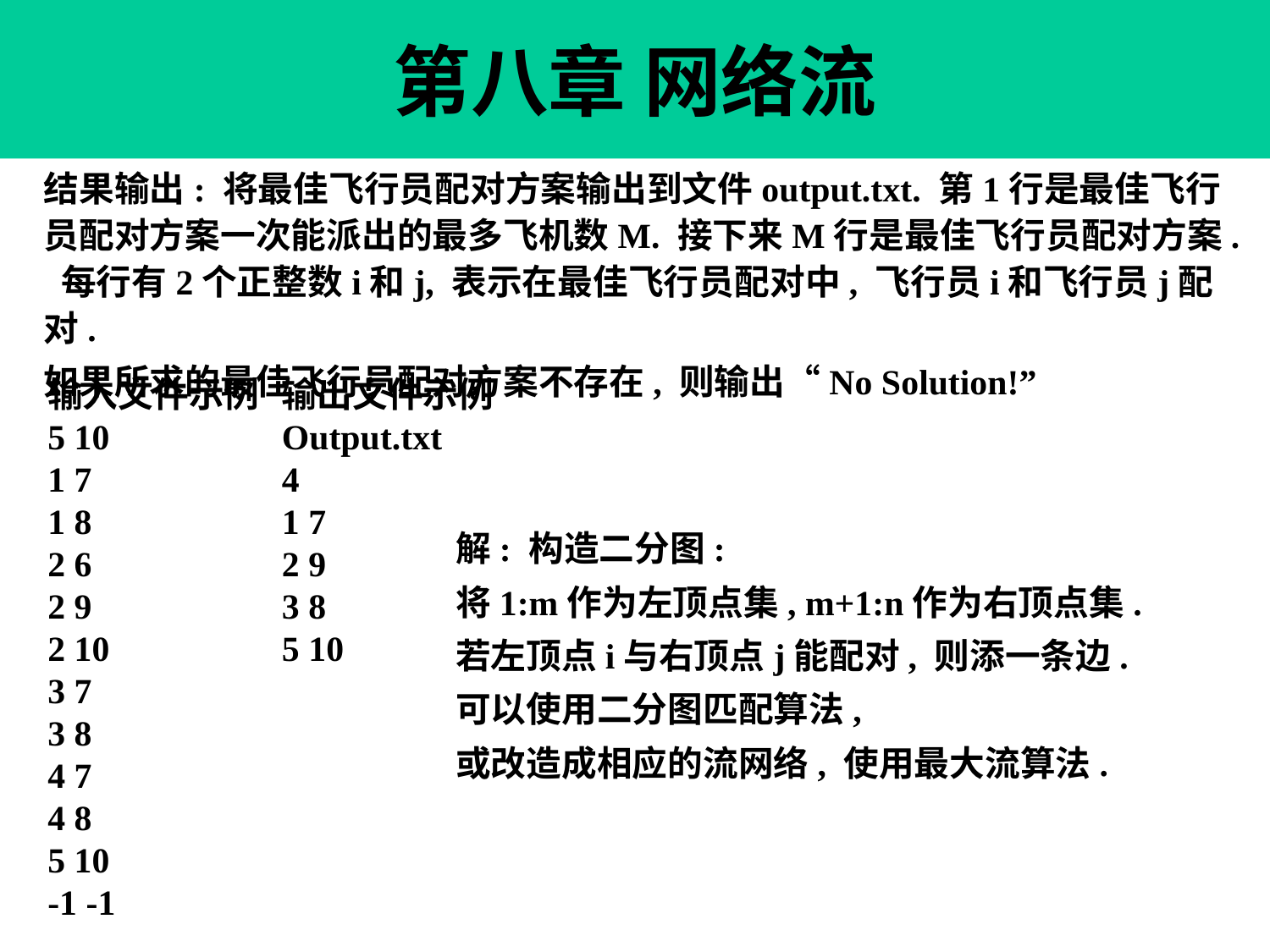

第八章 网络流
结果输出: 将最佳飞行员配对方案输出到文件output.txt. 第1行是最佳飞行员配对方案一次能派出的最多飞机数M. 接下来M行是最佳飞行员配对方案. 每行有2个正整数i和j, 表示在最佳飞行员配对中, 飞行员i和飞行员j配对.
如果所求的最佳飞行员配对方案不存在, 则输出“No Solution!”
输入文件示例
5 10
1 7
1 8
2 6
2 9
2 10
3 7
3 8
4 7
4 8
5 10
-1 -1
输出文件示例
Output.txt
4
1 7
2 9
3 8
5 10
解: 构造二分图:
将1:m作为左顶点集, m+1:n作为右顶点集.
若左顶点i与右顶点j能配对, 则添一条边.
可以使用二分图匹配算法,
或改造成相应的流网络, 使用最大流算法.